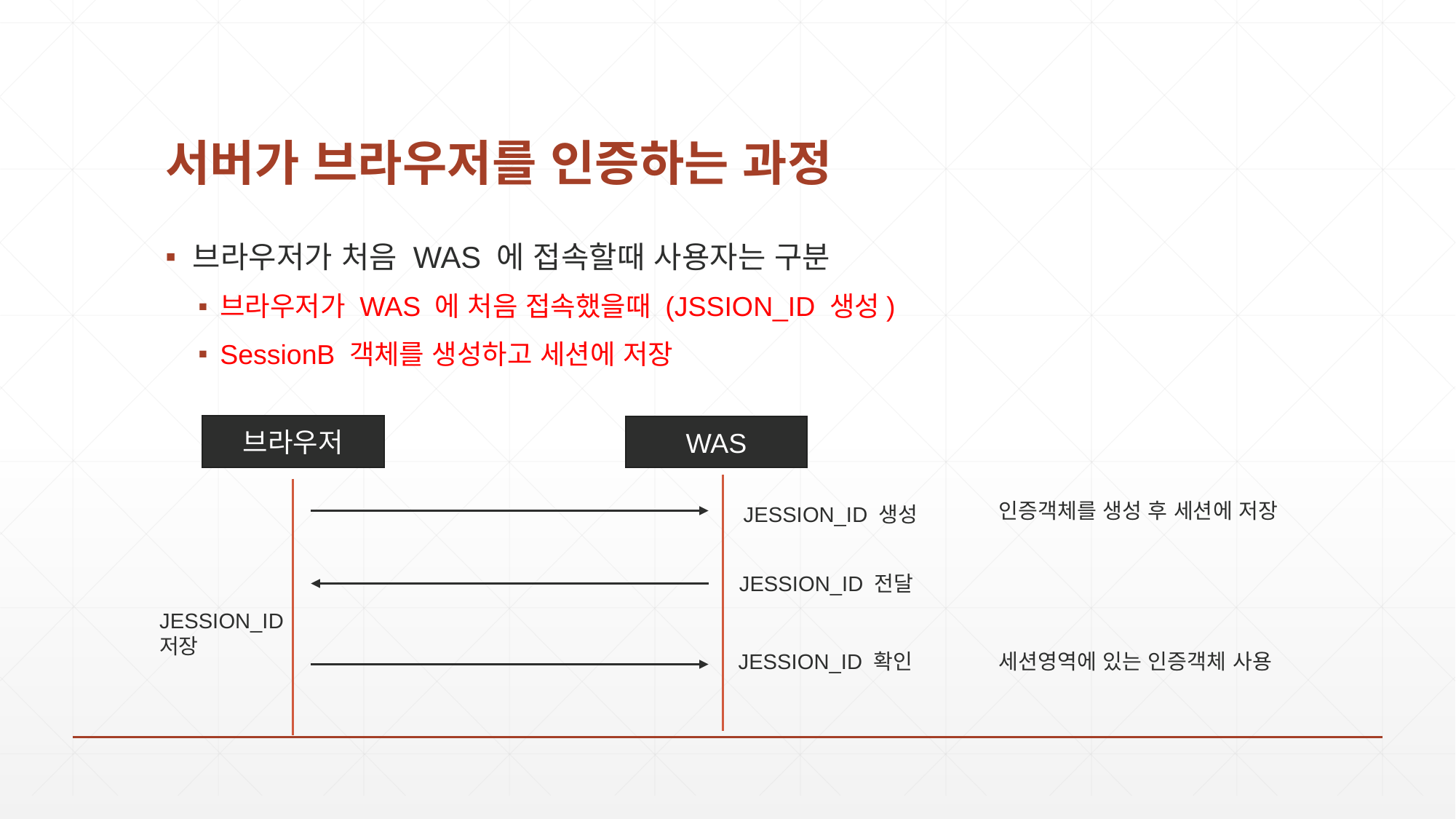

# 서버가 브라우저를 인증하는 과정
브라우저가 처음 WAS 에 접속할때 사용자는 구분
브라우저가 WAS 에 처음 접속했을때 (JSSION_ID 생성)
SessionB 객체를 생성하고 세션에 저장

브라우저
WAS
인증객체를 생성 후 세션에 저장
JESSION_ID 생성
JESSION_ID 전달
JESSION_ID 저장
JESSION_ID 확인
세션영역에 있는 인증객체 사용